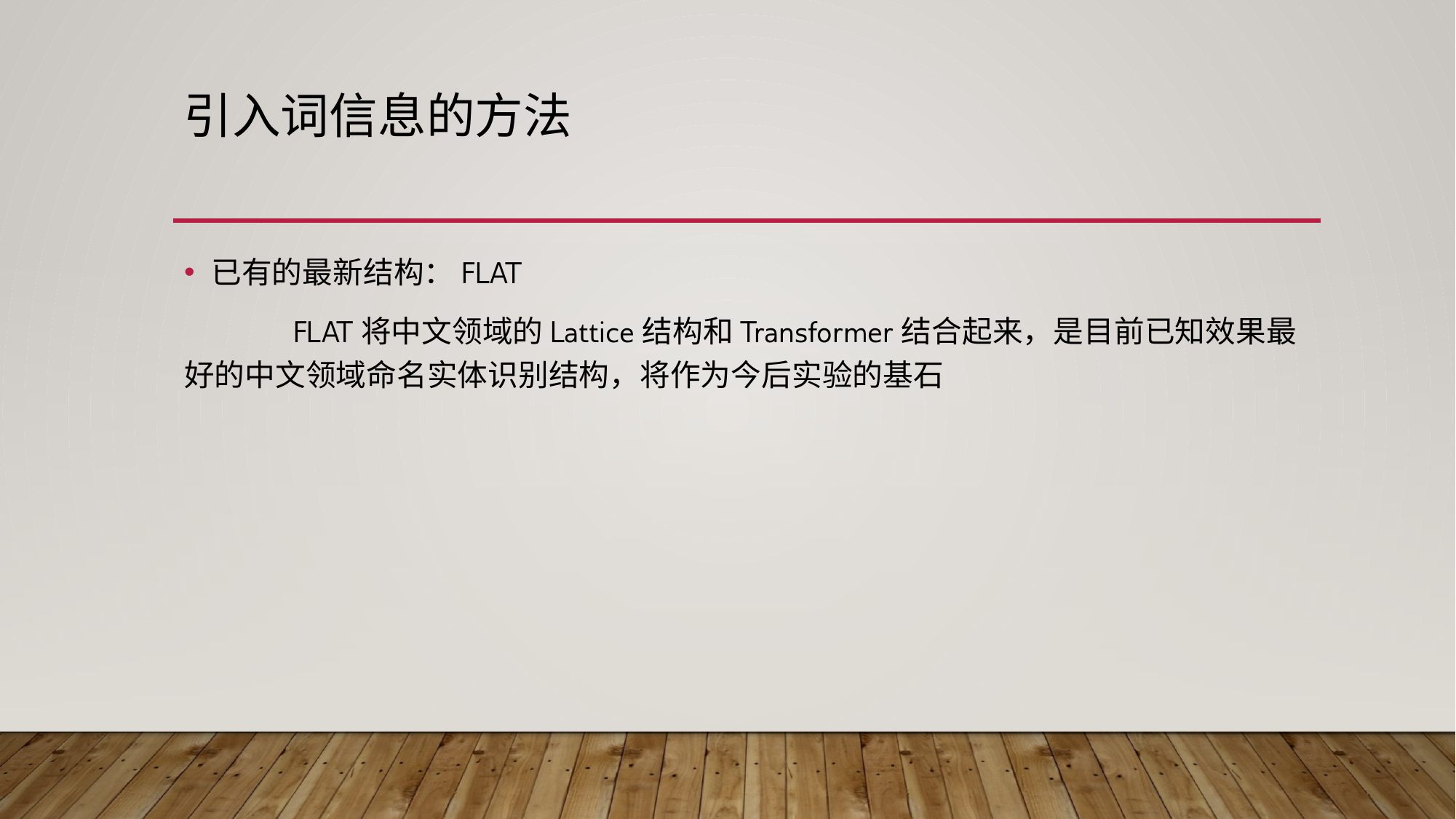

# 引入词信息的方法
已有的最新结构：FLAT
	FLAT将中文领域的Lattice结构和Transformer结合起来，是目前已知效果最好的中文领域命名实体识别结构，将作为今后实验的基石